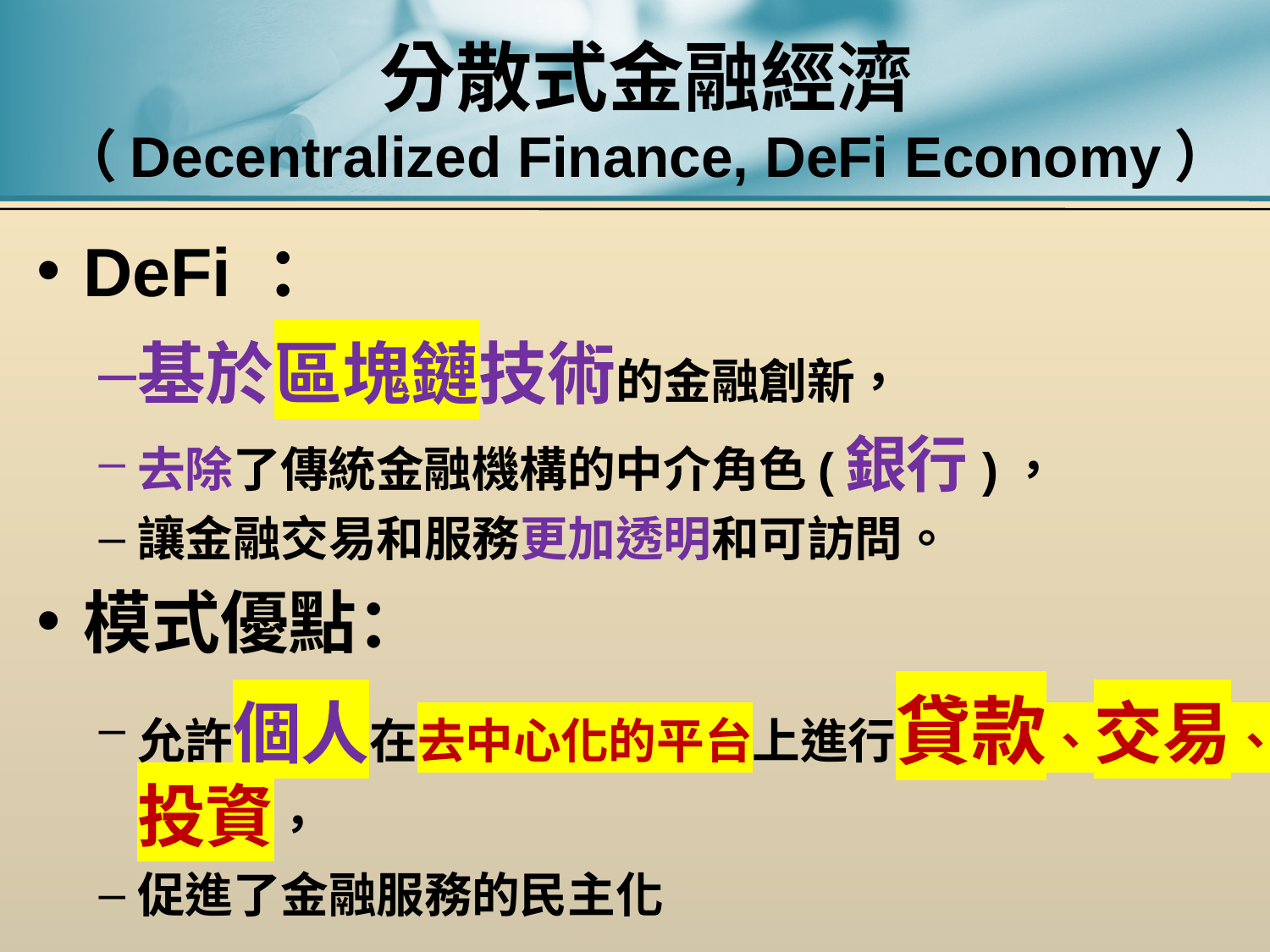

# 分散式金融經濟 （Decentralized Finance, DeFi Economy）
DeFi ：
基於區塊鏈技術的金融創新，
去除了傳統金融機構的中介角色(銀行)，
讓金融交易和服務更加透明和可訪問。
模式優點：
允許個人在去中心化的平台上進行貸款、交易、投資，
促進了金融服務的民主化